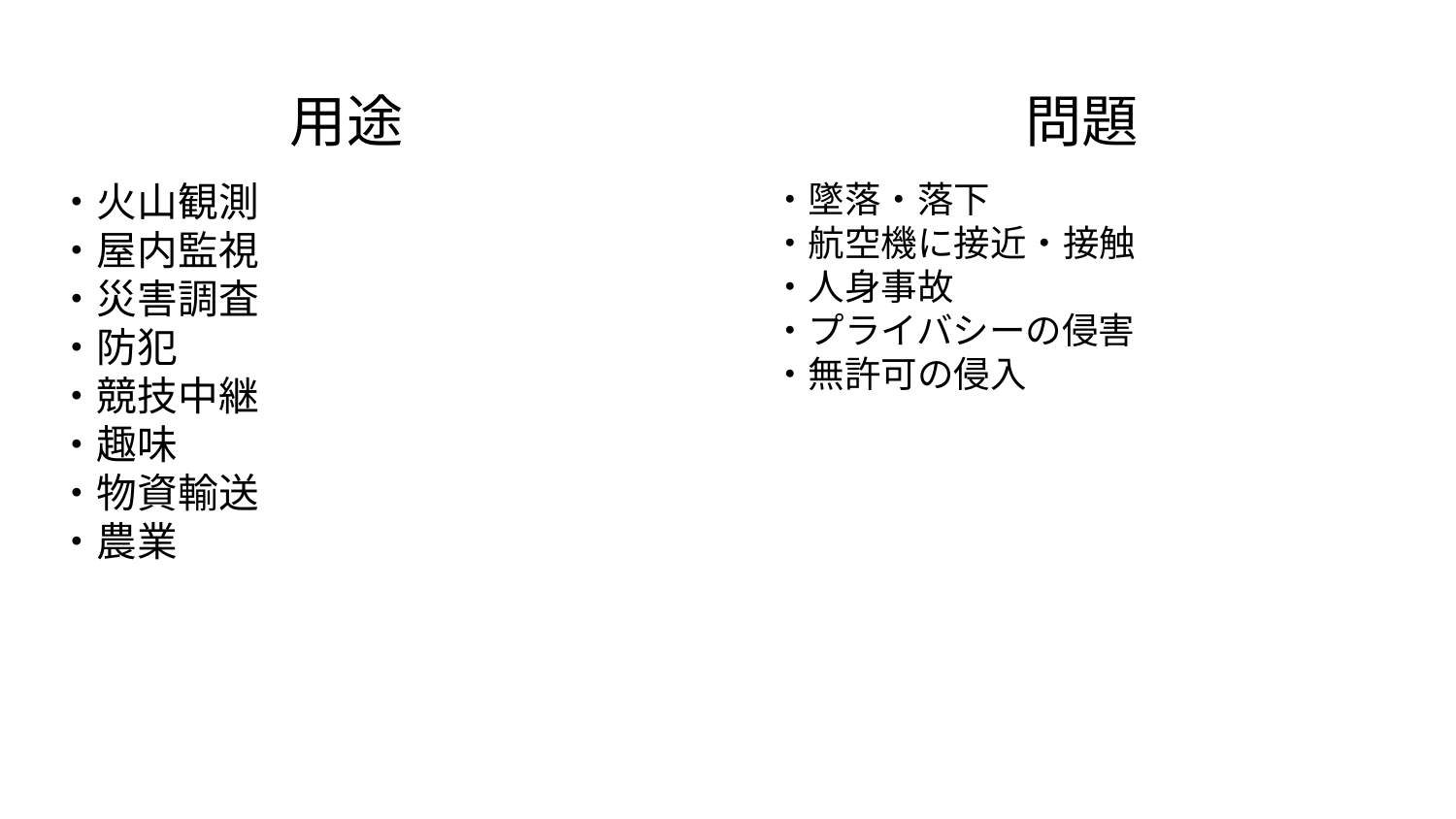

# 用途　　　　　　　　　　　問題

・火山観測
・屋内監視
・災害調査
・防犯
・競技中継
・趣味
・物資輸送
・農業
・墜落・落下
・航空機に接近・接触
・人身事故
・プライバシーの侵害
・無許可の侵入